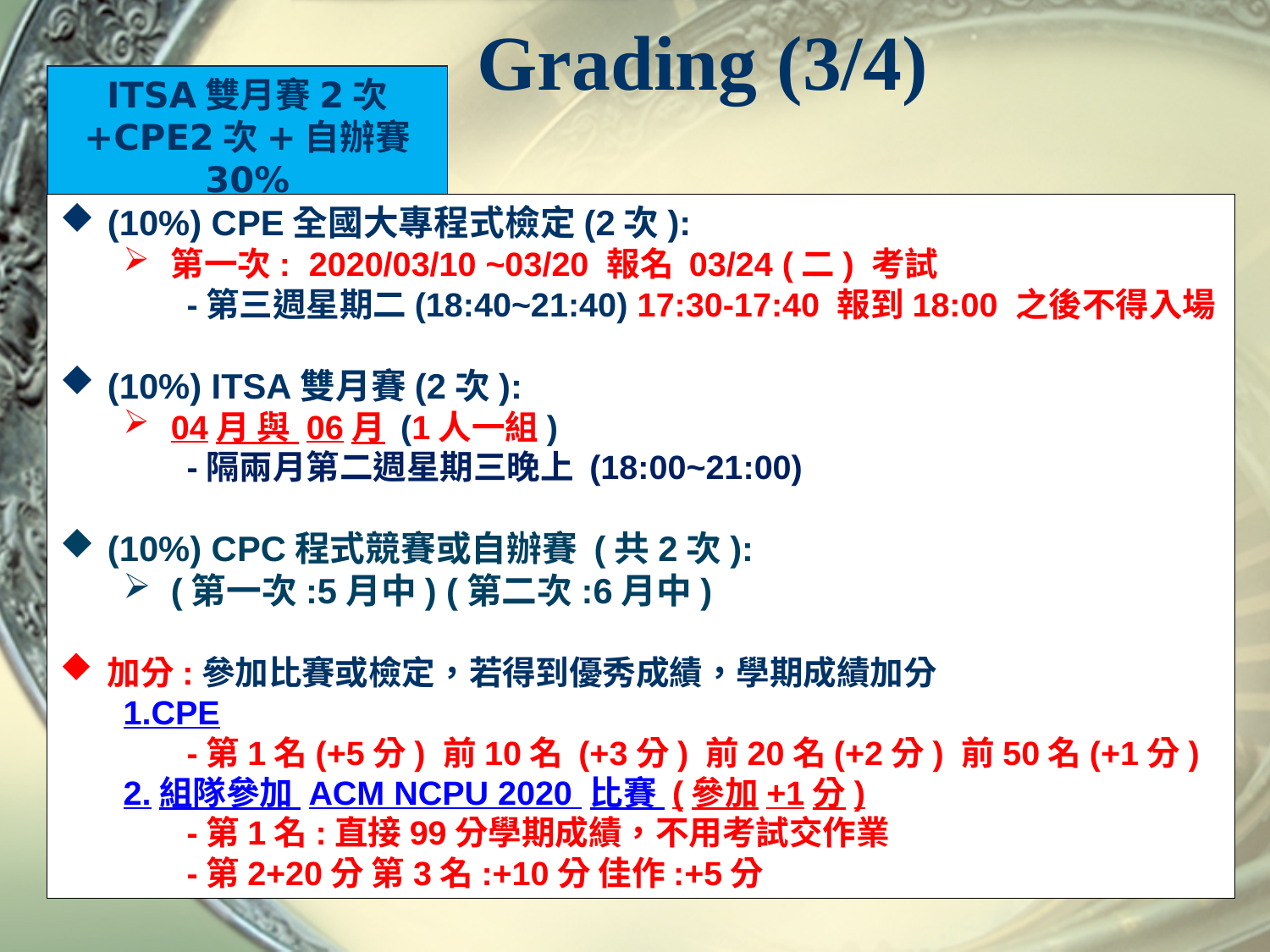

# Grading (3/4)
ITSA雙月賽2次
+CPE2次+自辦賽
30%
(10%) CPE全國大專程式檢定(2次):
第一次:  2020/03/10 ~03/20 報名 03/24 (二) 考試
-第三週星期二(18:40~21:40) 17:30-17:40 報到18:00 之後不得入場

(10%) ITSA雙月賽(2次):
04月 與 06月 (1人一組)
-隔兩月第二週星期三晚上 (18:00~21:00)

(10%) CPC程式競賽或自辦賽 (共2次):
(第一次:5月中) (第二次:6月中)

加分:參加比賽或檢定，若得到優秀成績，學期成績加分
1.CPE
-第1名(+5分) 前10名 (+3分) 前20名(+2分) 前50名(+1分)
2.組隊參加 ACM NCPU 2020 比賽 (參加+1分)
-第1名:直接99分學期成績，不用考試交作業
-第2+20分 第3名:+10分 佳作:+5分